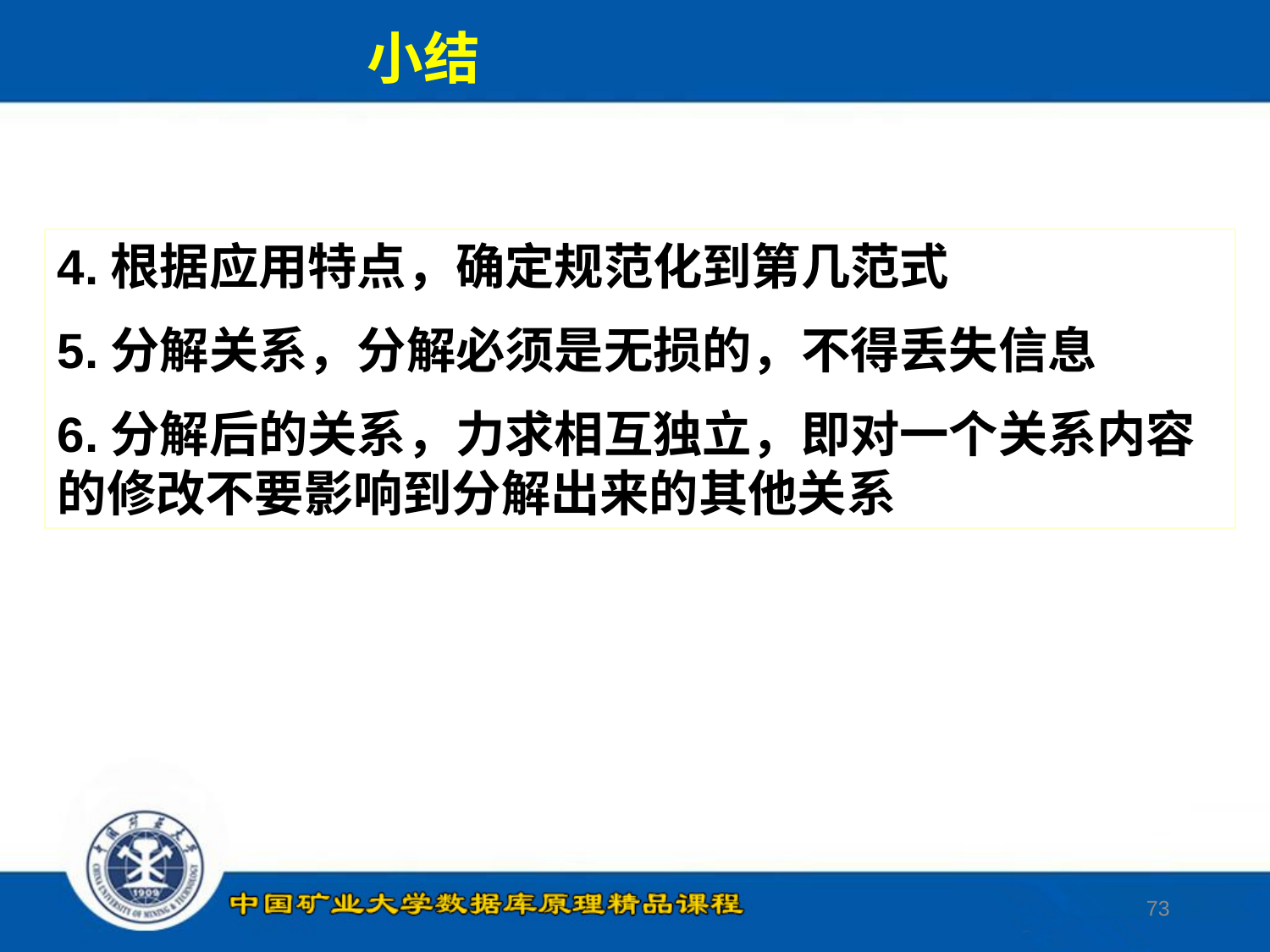

小结
4.根据应用特点，确定规范化到第几范式
5.分解关系，分解必须是无损的，不得丢失信息
6.分解后的关系，力求相互独立，即对一个关系内容的修改不要影响到分解出来的其他关系
73